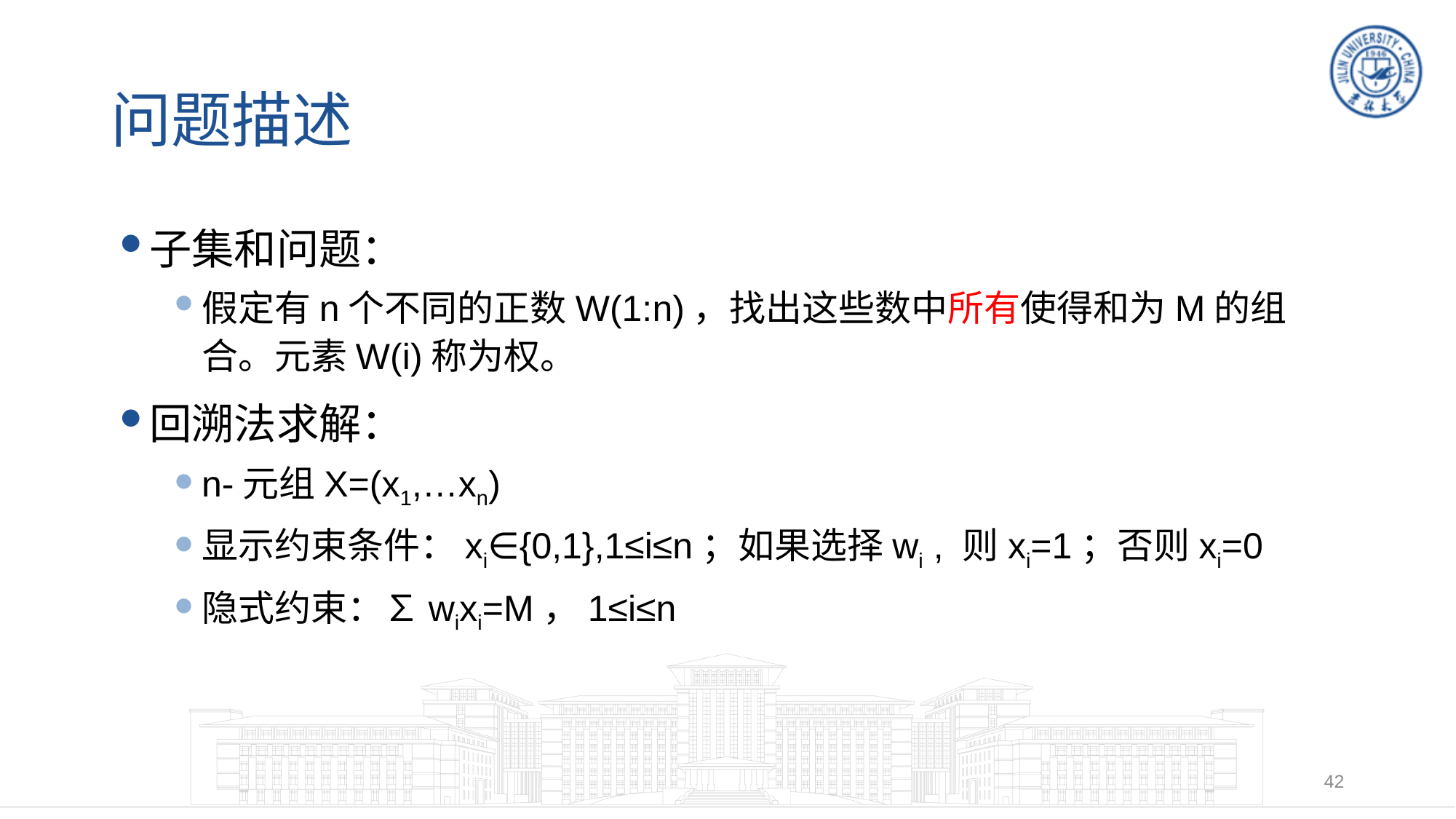

# 问题描述
子集和问题：
假定有n个不同的正数W(1:n)，找出这些数中所有使得和为M的组合。元素W(i)称为权。
回溯法求解：
n-元组X=(x1,…xn)
显示约束条件：xi∈{0,1},1≤i≤n；如果选择wi , 则xi=1；否则xi=0
隐式约束：∑wixi=M，1≤i≤n
42